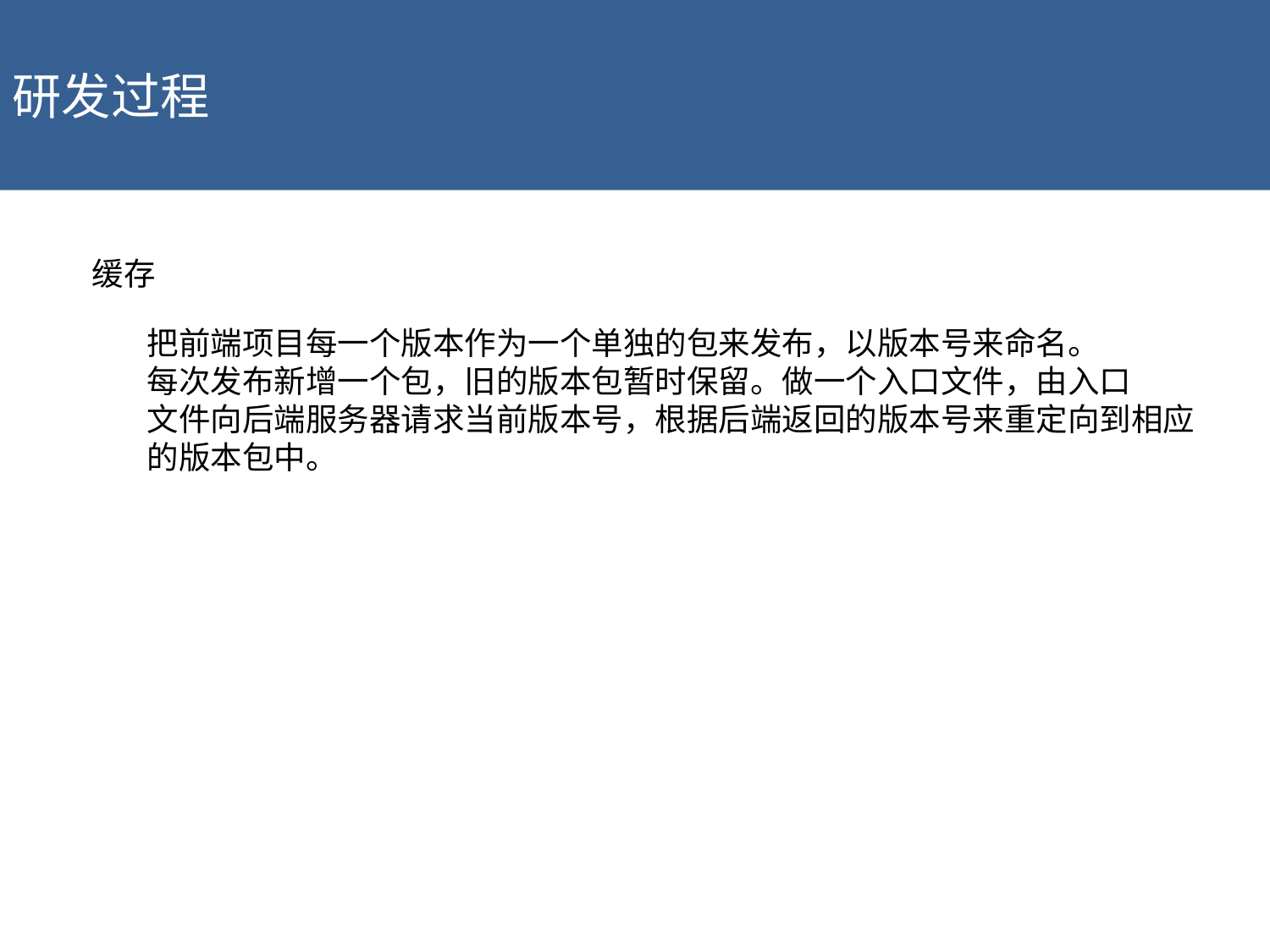

研发过程

缓存
点击添加文本
把前端项目每一个版本作为一个单独的包来发布，以版本号来命名。
每次发布新增一个包，旧的版本包暂时保留。做一个入口文件，由入口
文件向后端服务器请求当前版本号，根据后端返回的版本号来重定向到相应
的版本包中。

点击添加文本
点击添加文本
点击添加文本